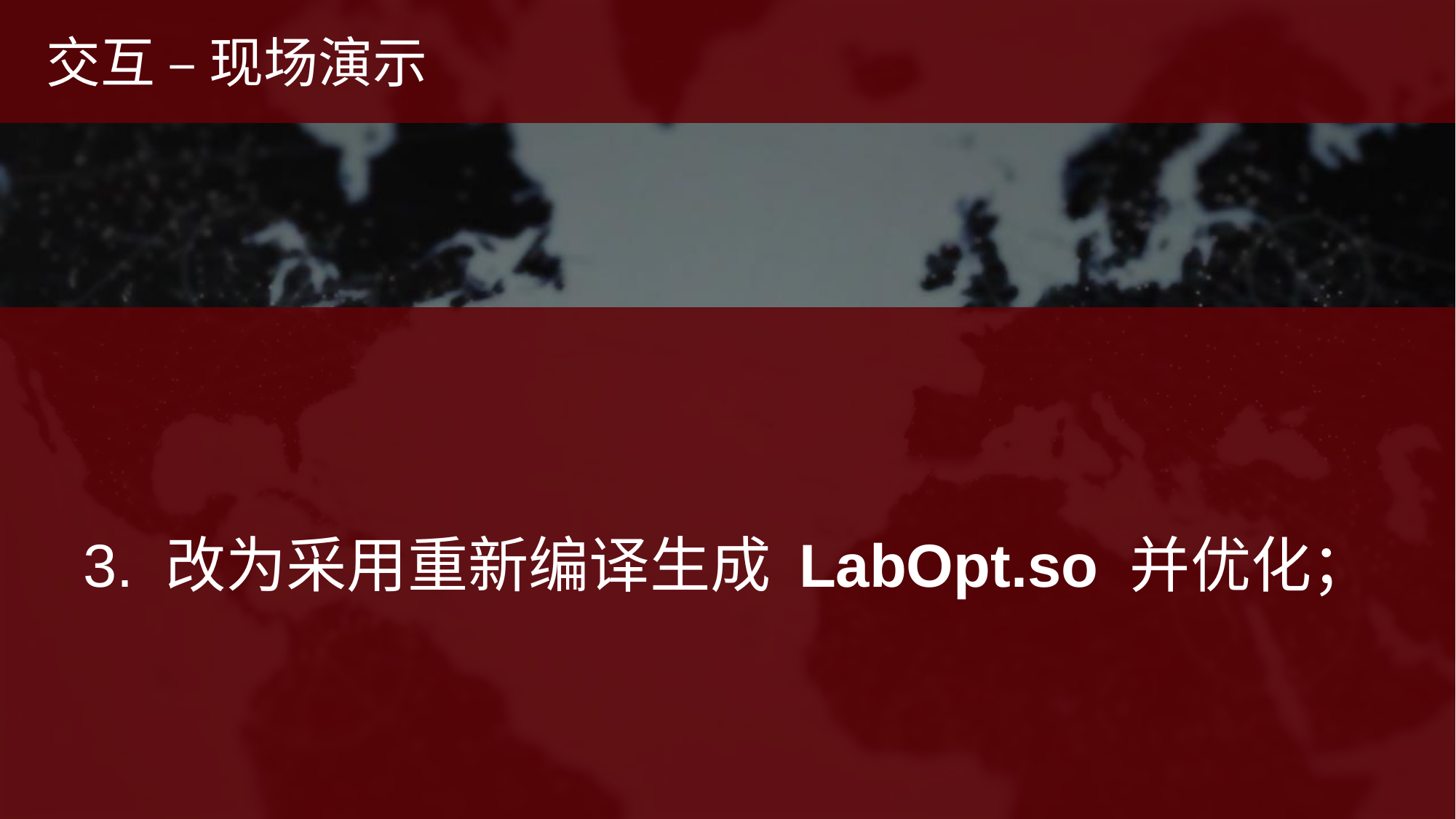

交互 – 现场演示

3. 改为采用重新编译生成 LabOpt.so 并优化；